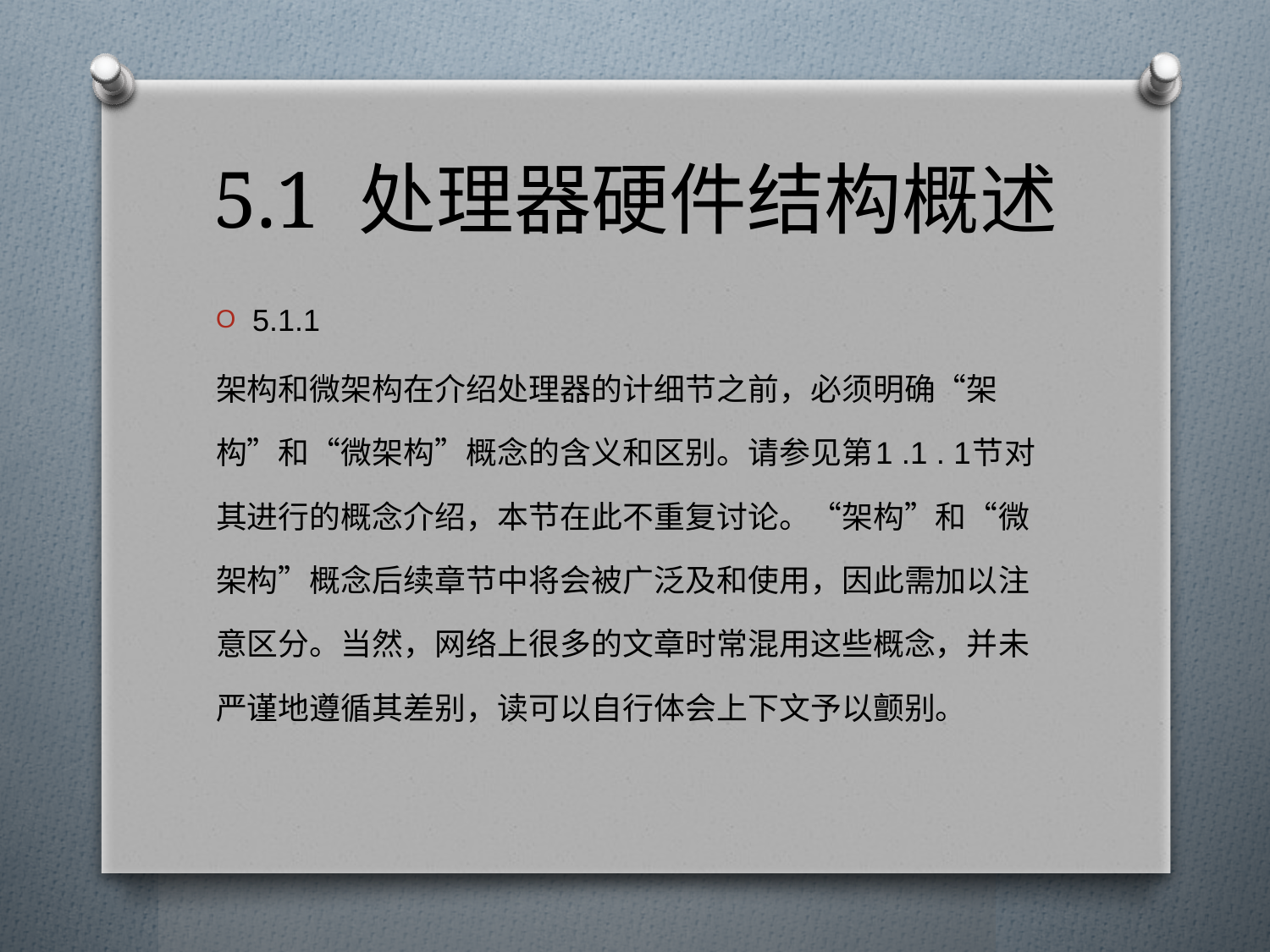

# 5.1 处理器硬件结构概述
5.1.1
架构和微架构在介绍处理器的计细节之前，必须明确“架构”和“微架构”概念的含义和区别。请参见第1 .1 . 1节对其进行的概念介绍，本节在此不重复讨论。“架构”和“微架构”概念后续章节中将会被广泛及和使用，因此需加以注意区分。当然，网络上很多的文章时常混用这些概念，并未严谨地遵循其差别，读可以自行体会上下文予以颤别。